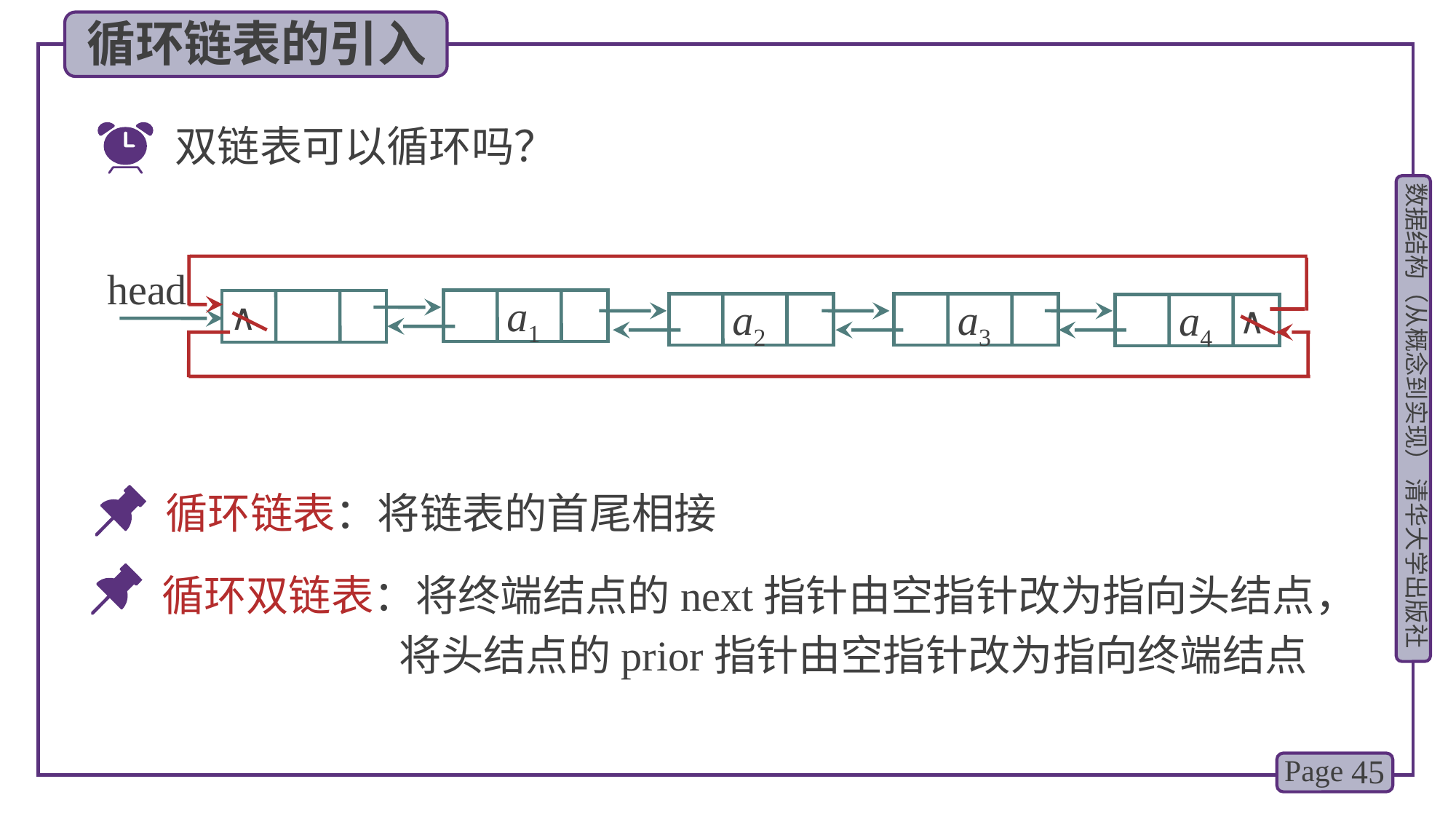

循环链表的引入

双链表可以循环吗？

head
∧
      a1

∧
      a2

     a3

     a4

循环链表：将链表的首尾相接

循环双链表：将终端结点的next指针由空指针改为指向头结点，
                        将头结点的prior指针由空指针改为指向终端结点